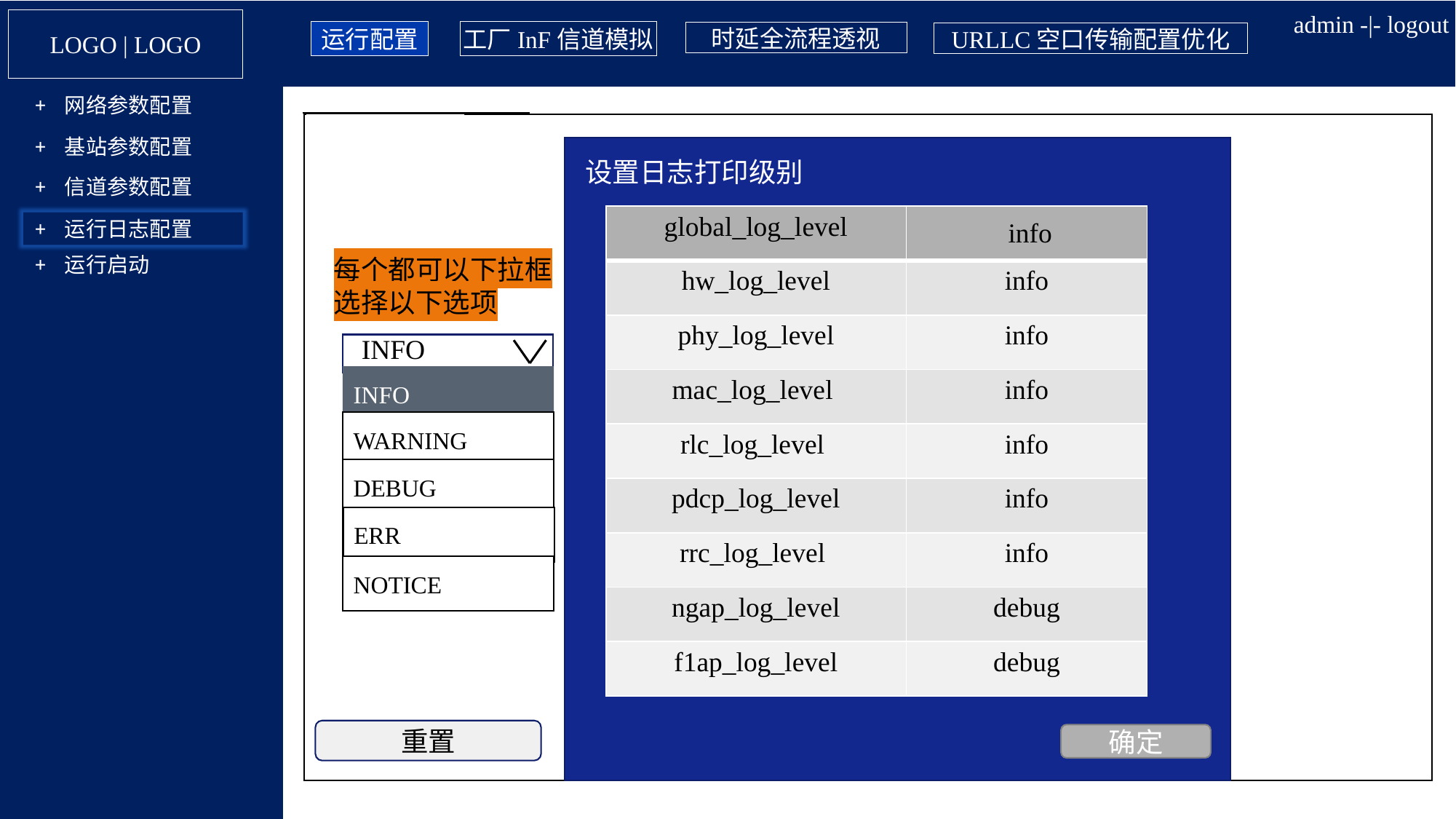

admin -|- logout
LOGO | LOGO
运行配置
工厂InF信道模拟
时延全流程透视
URLLC空口传输配置优化

+ 网络参数配置

+ 基站参数配置

设置日志打印级别
+ 信道参数配置
| global\_log\_level | info |
| --- | --- |
| hw\_log\_level | info |
| phy\_log\_level | info |
| mac\_log\_level | info |
| rlc\_log\_level | info |
| pdcp\_log\_level | info |
| rrc\_log\_level | info |
| ngap\_log\_level | debug |
| f1ap\_log\_level | debug |
+ 运行日志配置
+ 运行启动
每个都可以下拉框
选择以下选项
INFO

INFO
WARNING
DEBUG
未选择文件
ERR
NOTICE
重置
确定